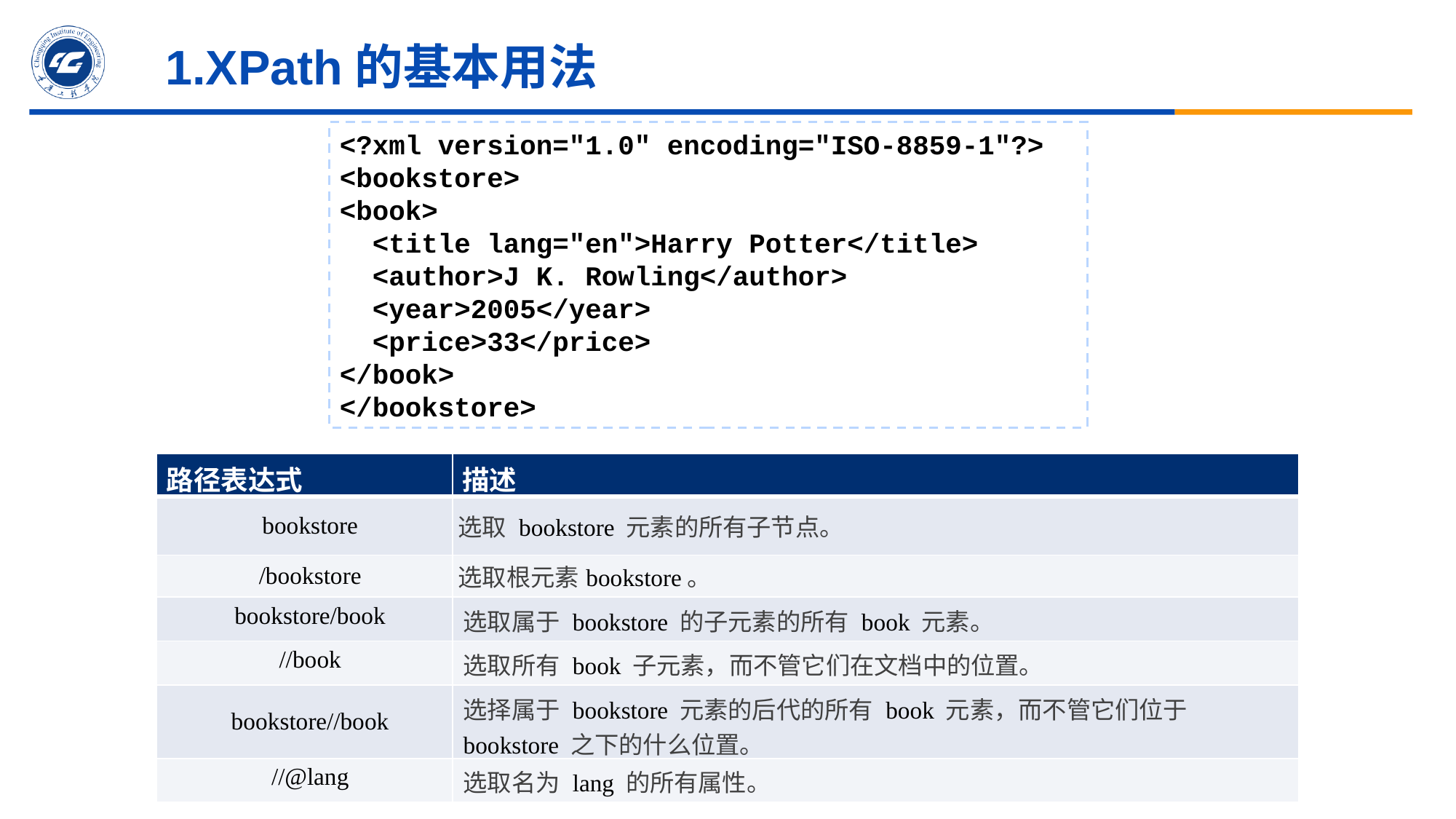

# 1.XPath的基本用法
<?xml version="1.0" encoding="ISO-8859-1"?>
<bookstore>
<book>
  <title lang="en">Harry Potter</title>
  <author>J K. Rowling</author>
  <year>2005</year>
  <price>33</price>
</book>
</bookstore>
| 路径表达式 | 描述 |
| --- | --- |
| bookstore | 选取 bookstore 元素的所有子节点。 |
| /bookstore | 选取根元素bookstore。 |
| bookstore/book | 选取属于 bookstore 的子元素的所有 book 元素。 |
| //book | 选取所有 book 子元素，而不管它们在文档中的位置。 |
| bookstore//book | 选择属于 bookstore 元素的后代的所有 book 元素，而不管它们位于 bookstore 之下的什么位置。 |
| //@lang | 选取名为 lang 的所有属性。 |